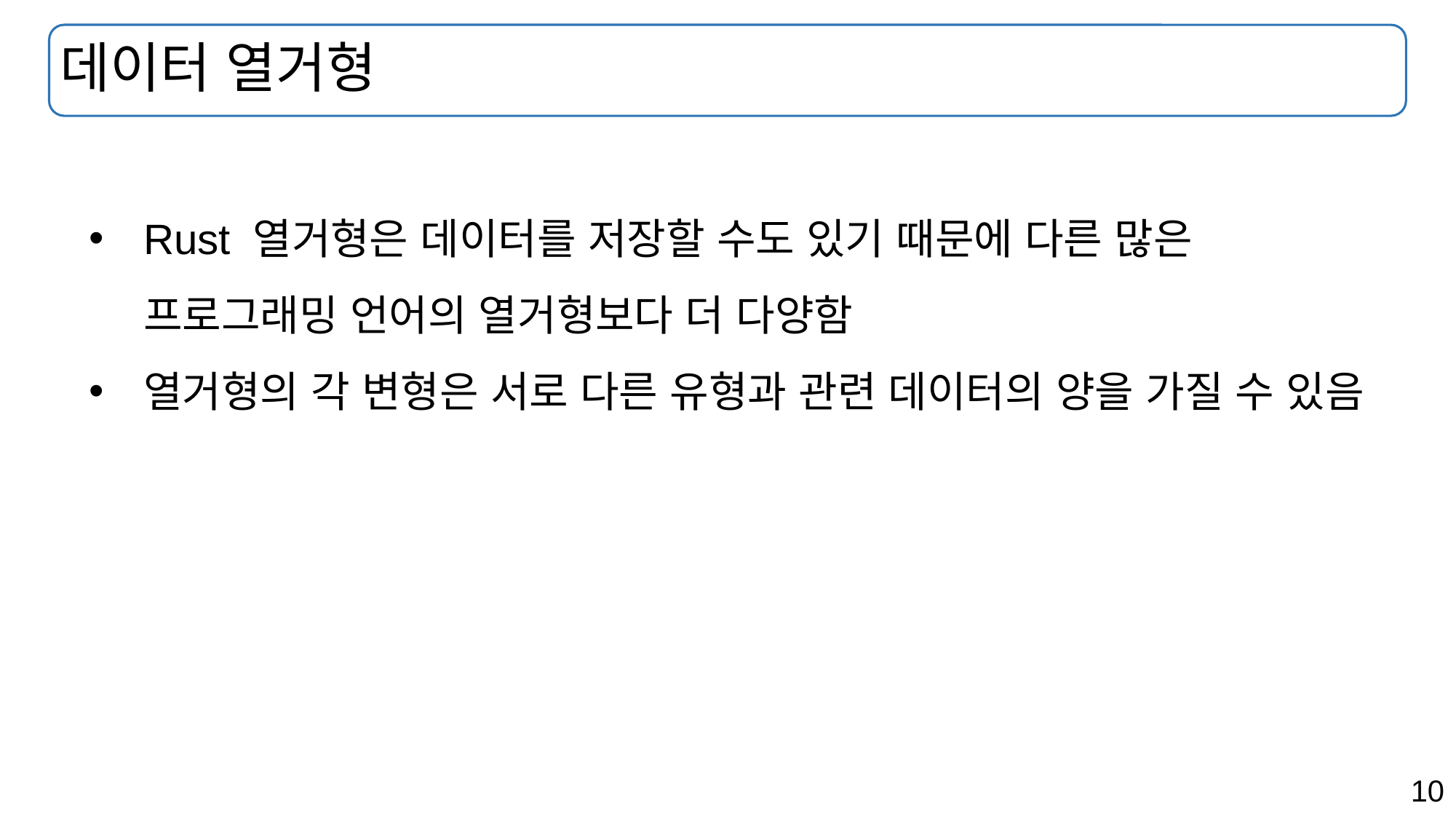

# 데이터 열거형
Rust 열거형은 데이터를 저장할 수도 있기 때문에 다른 많은 프로그래밍 언어의 열거형보다 더 다양함
열거형의 각 변형은 서로 다른 유형과 관련 데이터의 양을 가질 수 있음